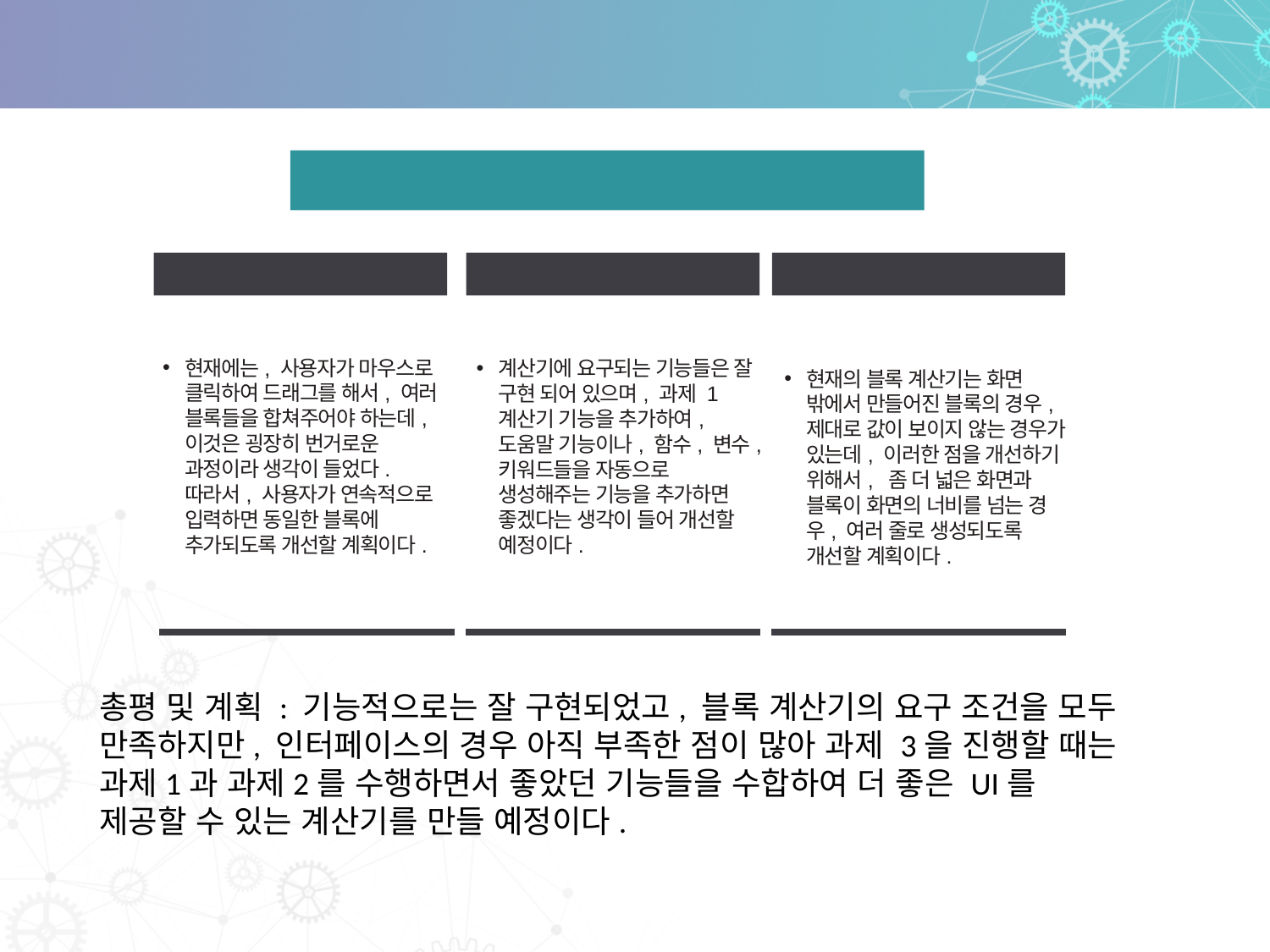

# 자체 평가 및 개선 계획
사용성, UI
사용성 개선
기능
UI
현재에는, 사용자가 마우스로 클릭하여 드래그를 해서, 여러 블록들을 합쳐주어야 하는데, 이것은 굉장히 번거로운 과정이라 생각이 들었다. 따라서, 사용자가 연속적으로 입력하면 동일한 블록에 추가되도록 개선할 계획이다.
계산기에 요구되는 기능들은 잘 구현 되어 있으며, 과제 1 계산기 기능을 추가하여, 도움말 기능이나, 함수, 변수, 키워드들을 자동으로 생성해주는 기능을 추가하면 좋겠다는 생각이 들어 개선할 예정이다.
현재의 블록 계산기는 화면 밖에서 만들어진 블록의 경우, 제대로 값이 보이지 않는 경우가 있는데, 이러한 점을 개선하기 위해서,  좀 더 넓은 화면과 블록이 화면의 너비를 넘는 경우, 여러 줄로 생성되도록 개선할 계획이다.

총평 및 계획 : 기능적으로는 잘 구현되었고, 블록 계산기의 요구 조건을 모두 만족하지만, 인터페이스의 경우 아직 부족한 점이 많아 과제 3을 진행할 때는 과제1과 과제2를 수행하면서 좋았던 기능들을 수합하여 더 좋은 UI를 제공할 수 있는 계산기를 만들 예정이다.